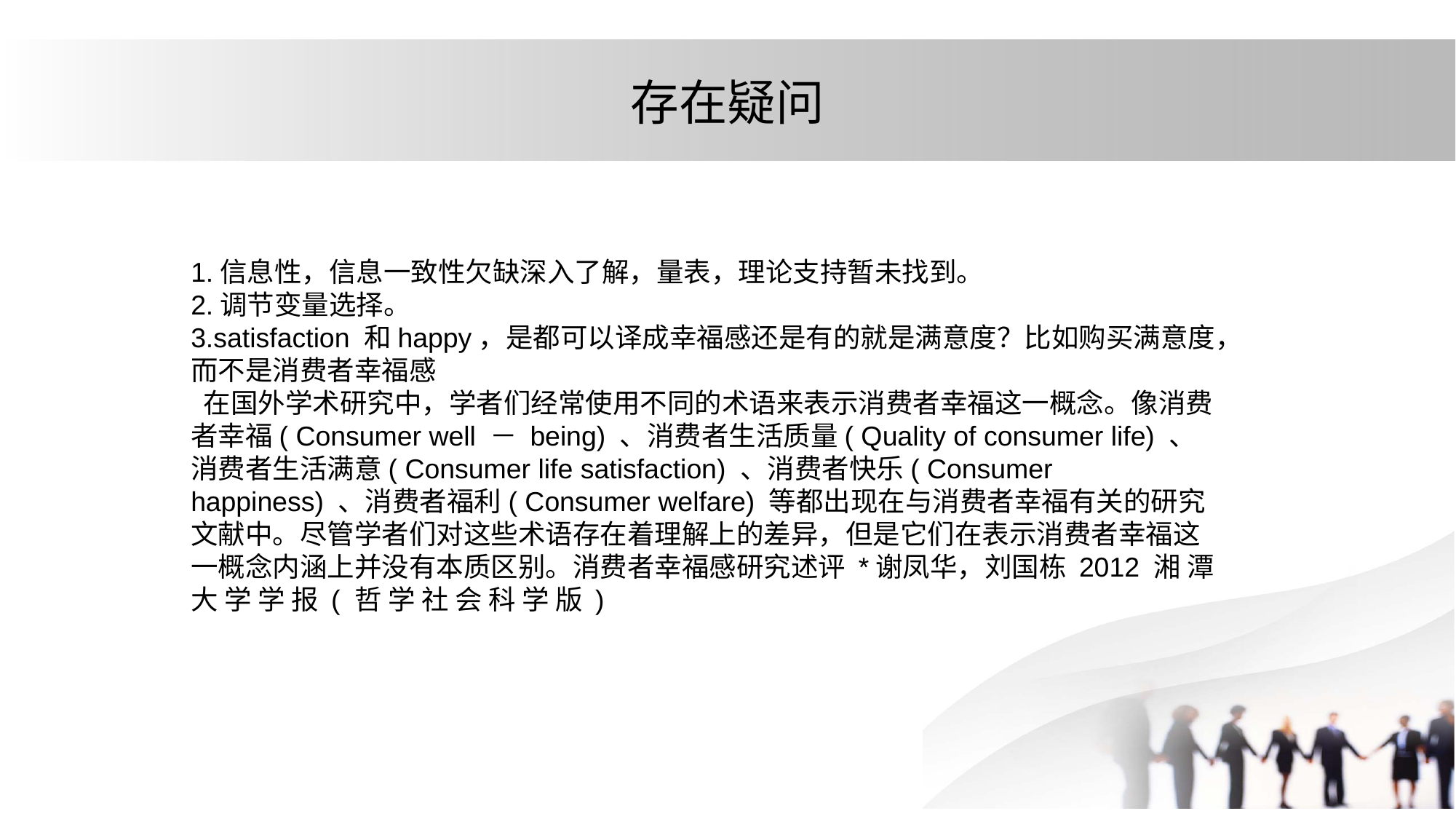

# 存在疑问
1.信息性，信息一致性欠缺深入了解，量表，理论支持暂未找到。
2.调节变量选择。
3.satisfaction 和happy，是都可以译成幸福感还是有的就是满意度？比如购买满意度，而不是消费者幸福感
 在国外学术研究中，学者们经常使用不同的术语来表示消费者幸福这一概念。像消费者幸福( Consumer well － being) 、消费者生活质量( Quality of consumer life) 、消费者生活满意( Consumer life satisfaction) 、消费者快乐( Consumer happiness) 、消费者福利( Consumer welfare) 等都出现在与消费者幸福有关的研究文献中。尽管学者们对这些术语存在着理解上的差异，但是它们在表示消费者幸福这一概念内涵上并没有本质区别。消费者幸福感研究述评 *谢凤华，刘国栋 2012 湘 潭 大 学 学 报 ( 哲 学 社 会 科 学 版 )